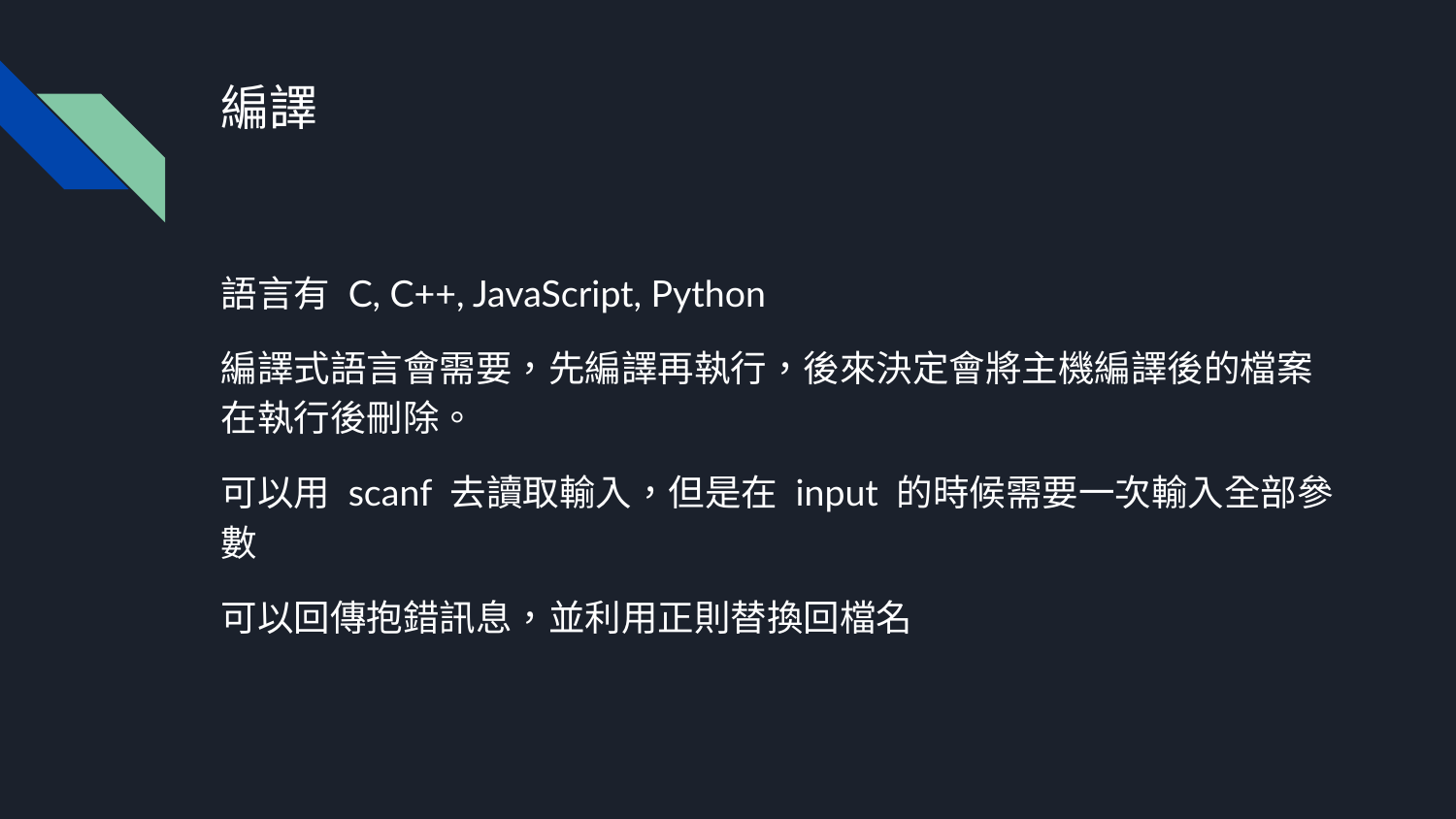

# 編譯
語言有 C, C++, JavaScript, Python
編譯式語言會需要，先編譯再執行，後來決定會將主機編譯後的檔案在執行後刪除。
可以用 scanf 去讀取輸入，但是在 input 的時候需要一次輸入全部參數
可以回傳抱錯訊息，並利用正則替換回檔名